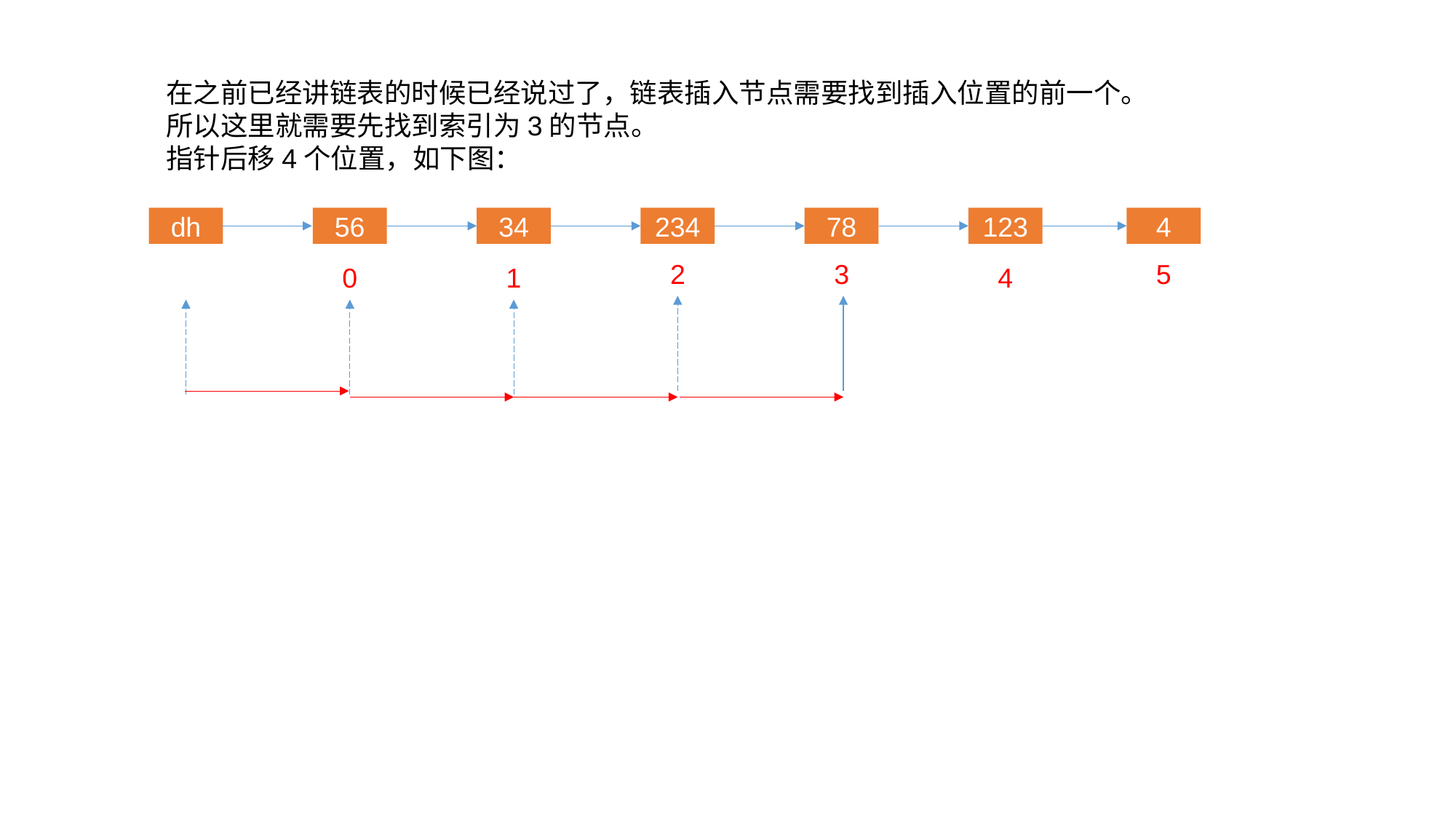

在之前已经讲链表的时候已经说过了，链表插入节点需要找到插入位置的前一个。
所以这里就需要先找到索引为3的节点。
指针后移4个位置，如下图：
dh
78
123
4
234
34
56
2
3
5
4
0
1